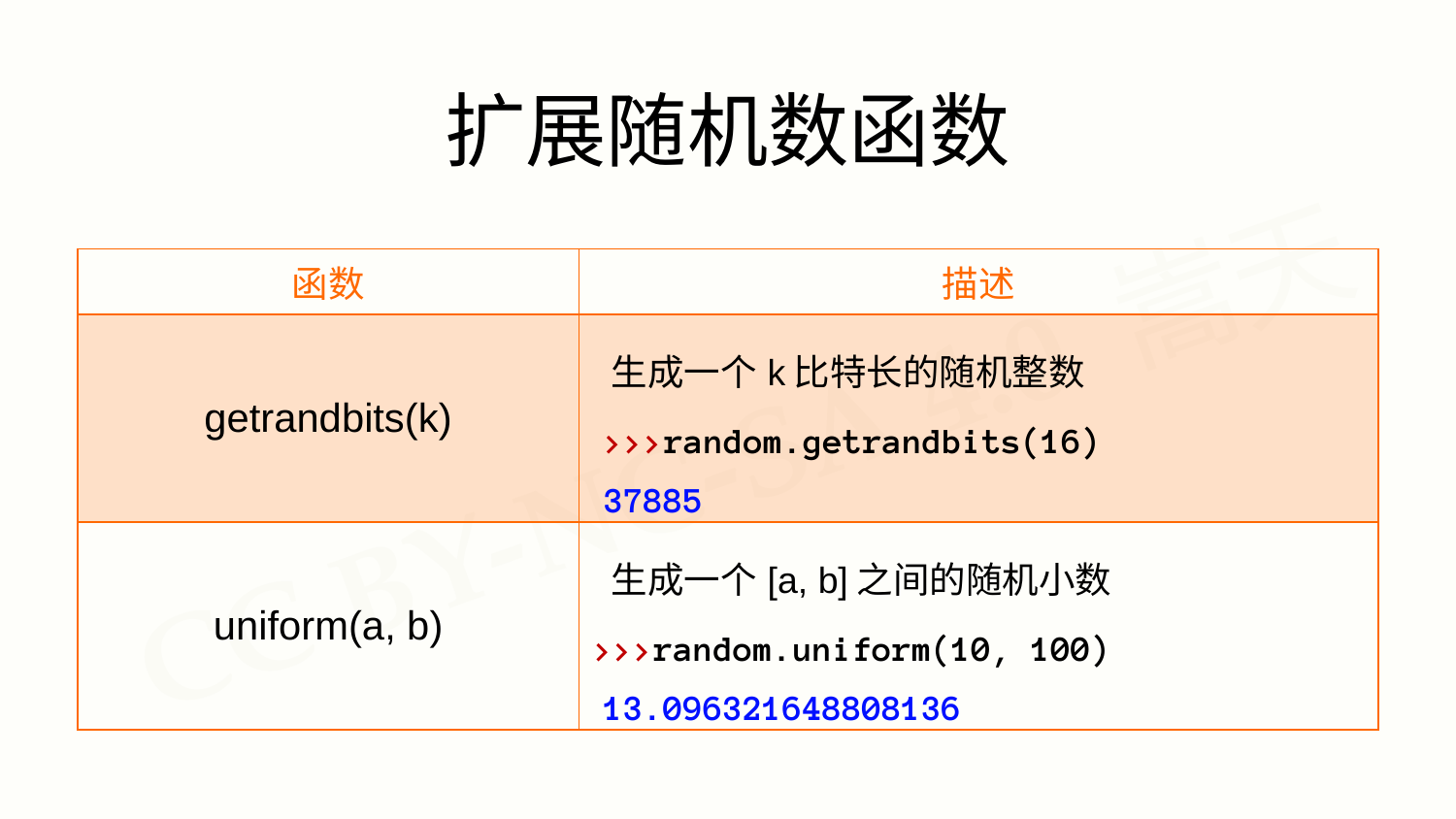

扩展随机数函数
| 函数 | 描述 |
| --- | --- |
| getrandbits(k) | 生成一个k比特长的随机整数 >>>random.getrandbits(16) 37885 |
| uniform(a, b) | 生成一个[a, b]之间的随机小数 >>>random.uniform(10, 100) 13.096321648808136 |